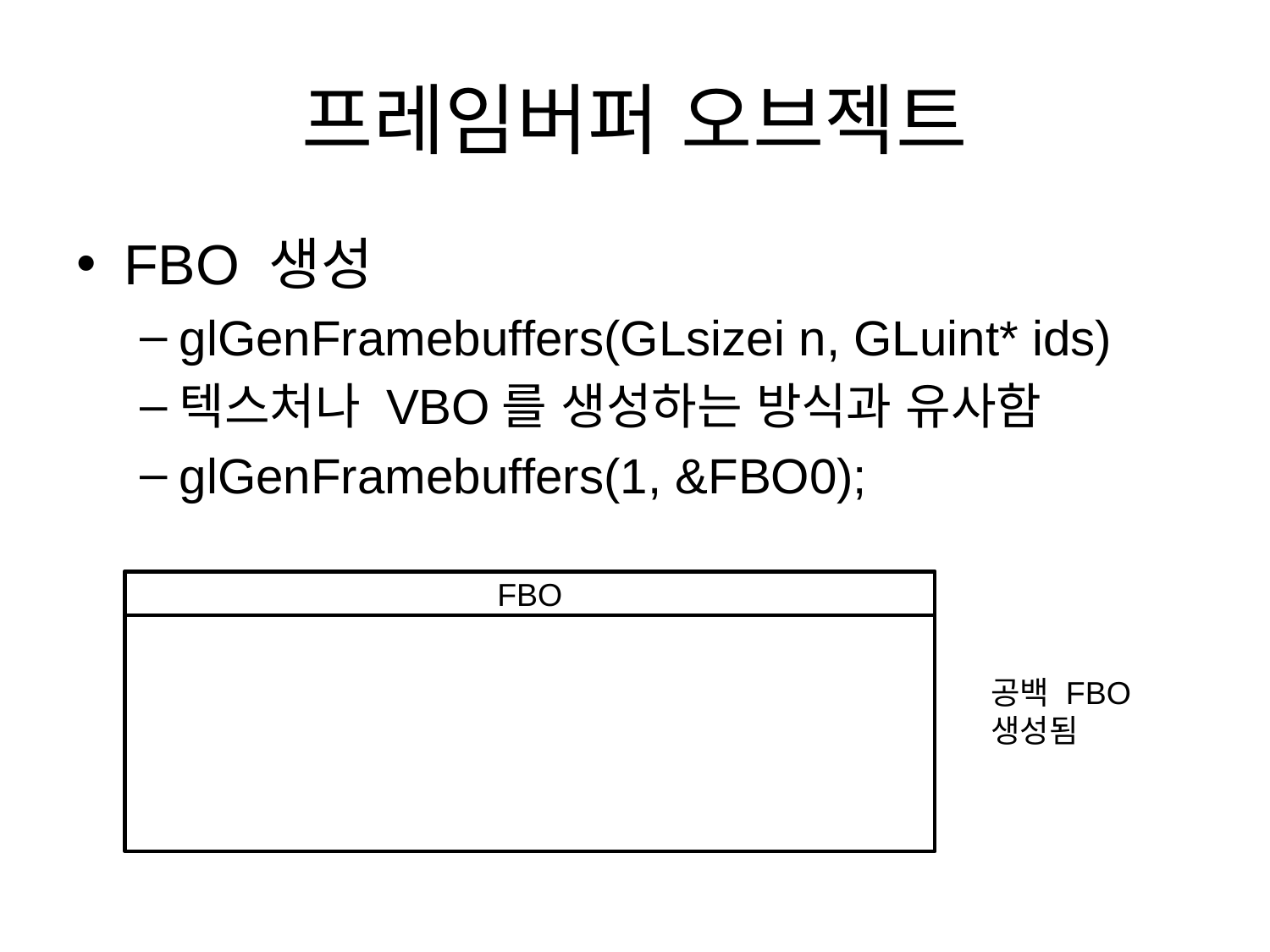

# 프레임버퍼 오브젝트
FBO 생성
glGenFramebuffers(GLsizei n, GLuint* ids)
텍스처나 VBO를 생성하는 방식과 유사함
glGenFramebuffers(1, &FBO0);

FBO
공백 FBO 생성됨